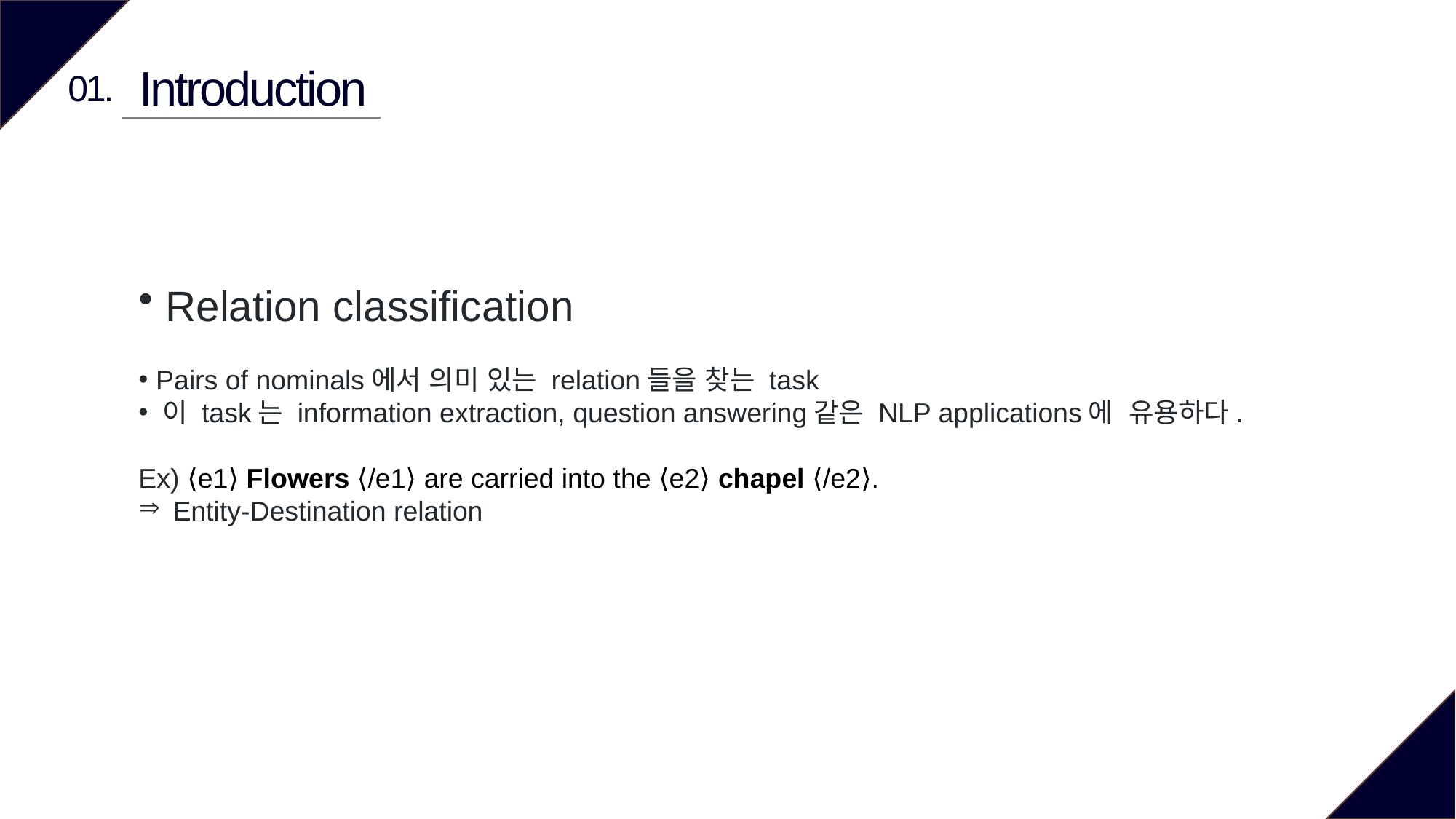

Introduction
01.
 Relation classification

 Pairs of nominals에서 의미 있는 relation들을 찾는 task
 이 task는 information extraction, question answering같은 NLP applications에  유용하다.

Ex) ⟨e1⟩ Flowers ⟨/e1⟩ are carried into the ⟨e2⟩ chapel ⟨/e2⟩.
Entity-Destination relation